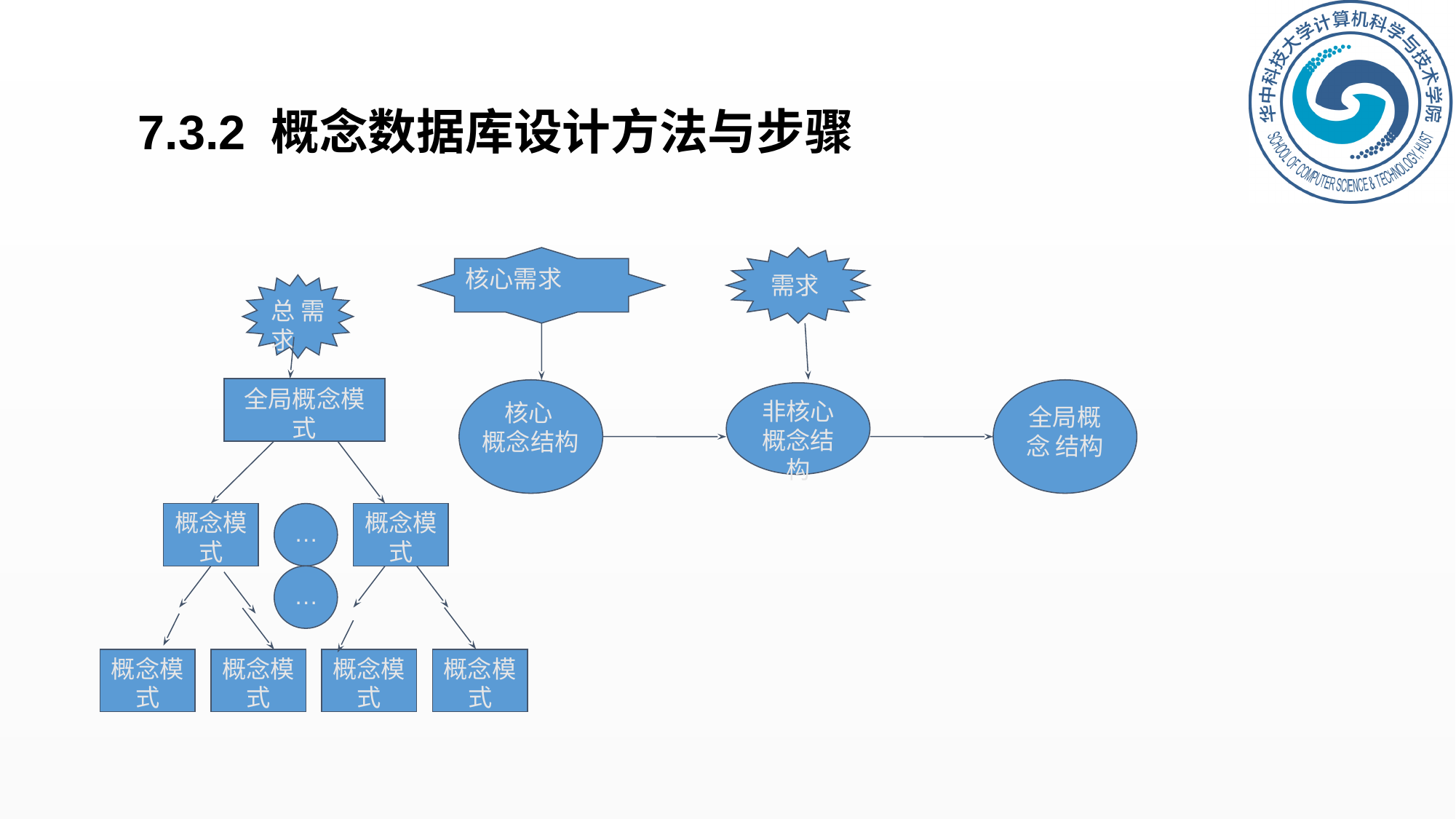

# 7.3.2 概念数据库设计方法与步骤
核心需求
需求

   核心
概念结构
全局概念 结构

非核心
概念结构

总需求

全局概念模式

概念模式
…
概念模式

…

概念模式
概念模式
概念模式
概念模式